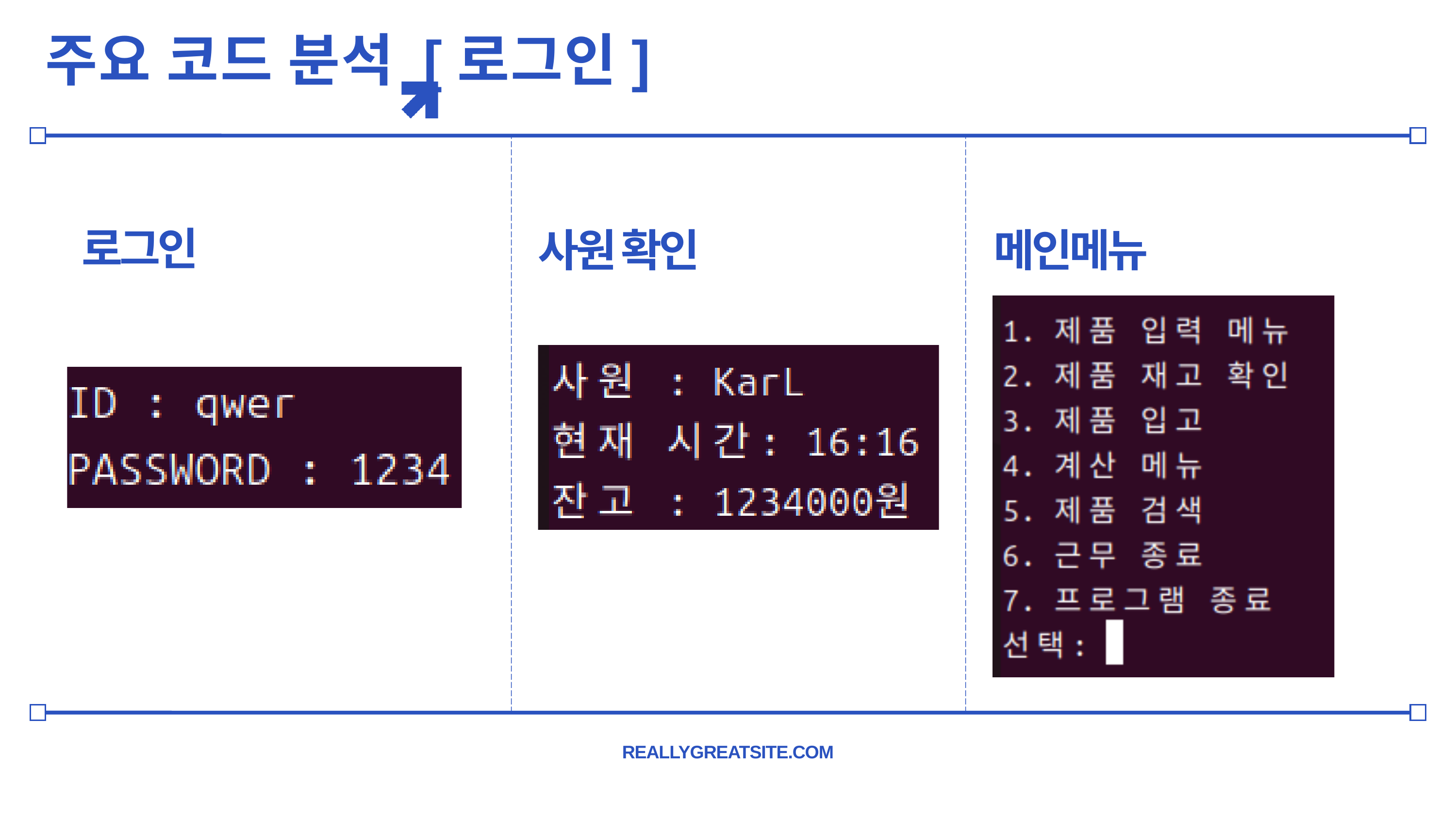

주요 코드 분석 [로그인]

로그인
메인메뉴
사원 확인

REALLYGREATSITE.COM